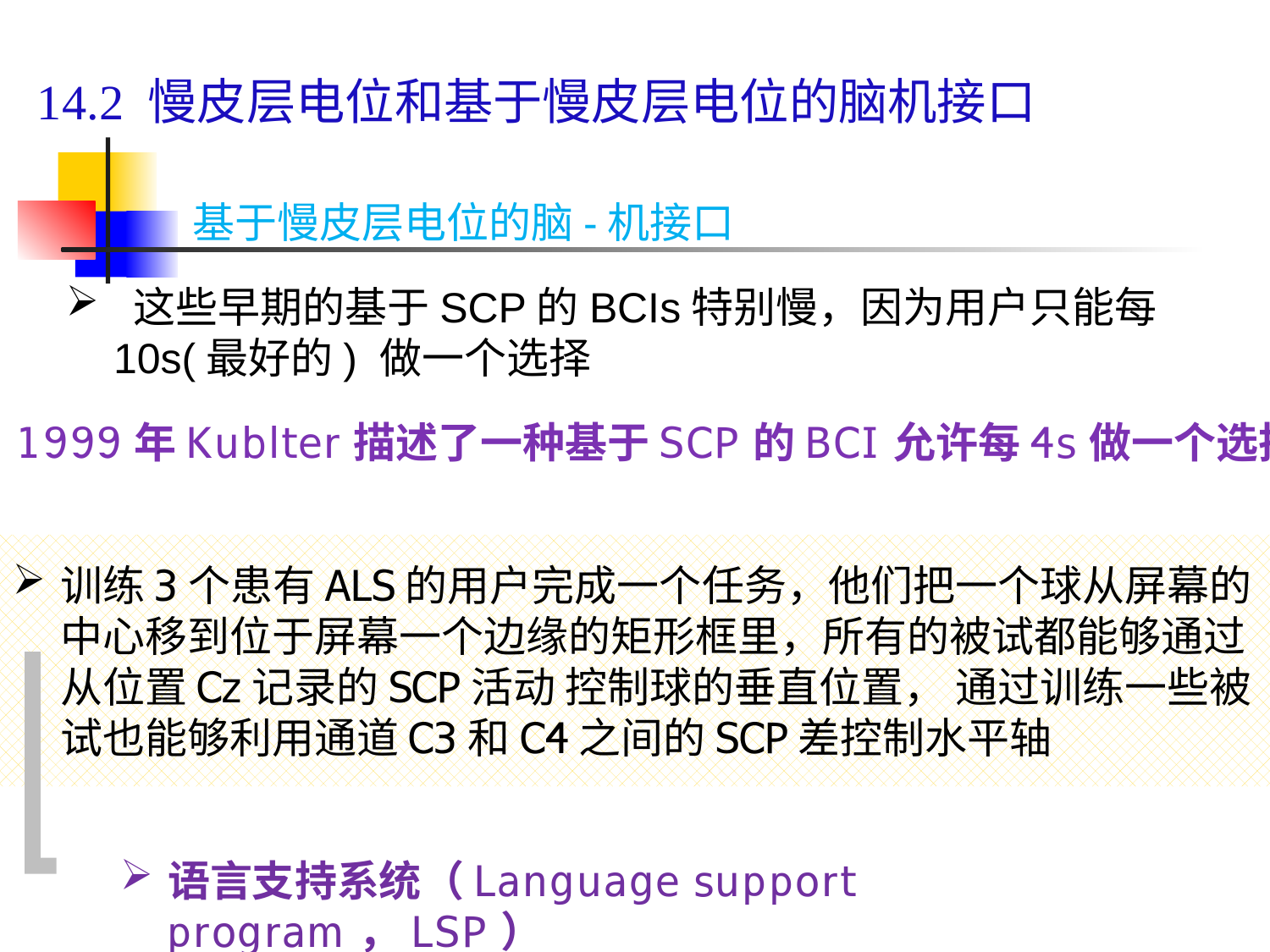

# 14.2 慢皮层电位和基于慢皮层电位的脑机接口
基于慢皮层电位的脑-机接口
 这些早期的基于SCP的BCIs特别慢，因为用户只能每10s(最好的) 做一个选择
1999年Kublter描述了一种基于SCP的BCI允许每4s做一个选择
训练3个患有ALS的用户完成一个任务，他们把一个球从屏幕的中心移到位于屏幕一个边缘的矩形框里，所有的被试都能够通过从位置Cz记录的SCP活动 控制球的垂直位置， 通过训练一些被试也能够利用通道C3和C4之间的SCP差控制水平轴

语言支持系统（Language support program，LSP）